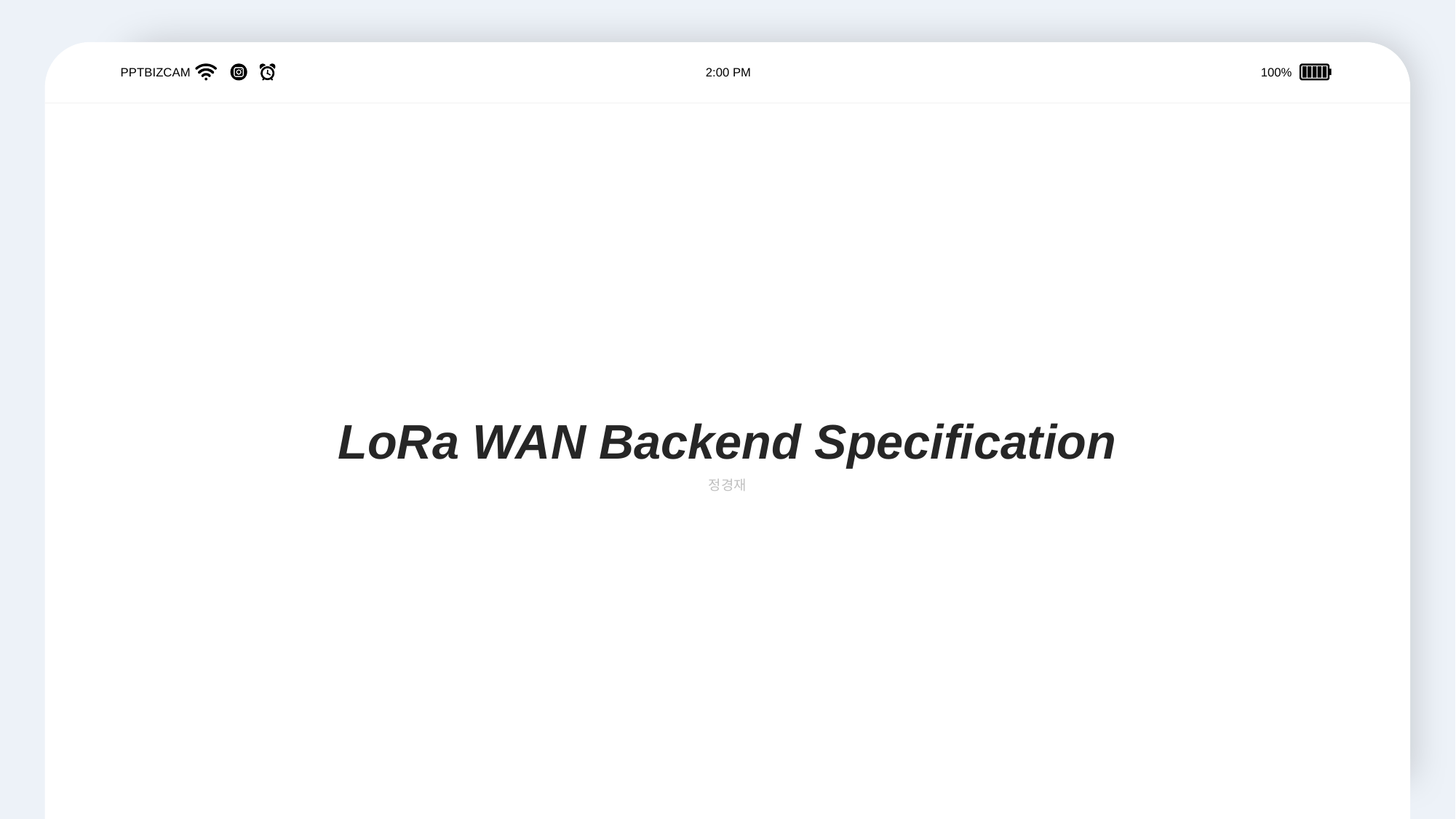

LoRa WAN Backend Specification
정경재

PPTBIZCAM
2:00 PM
100%